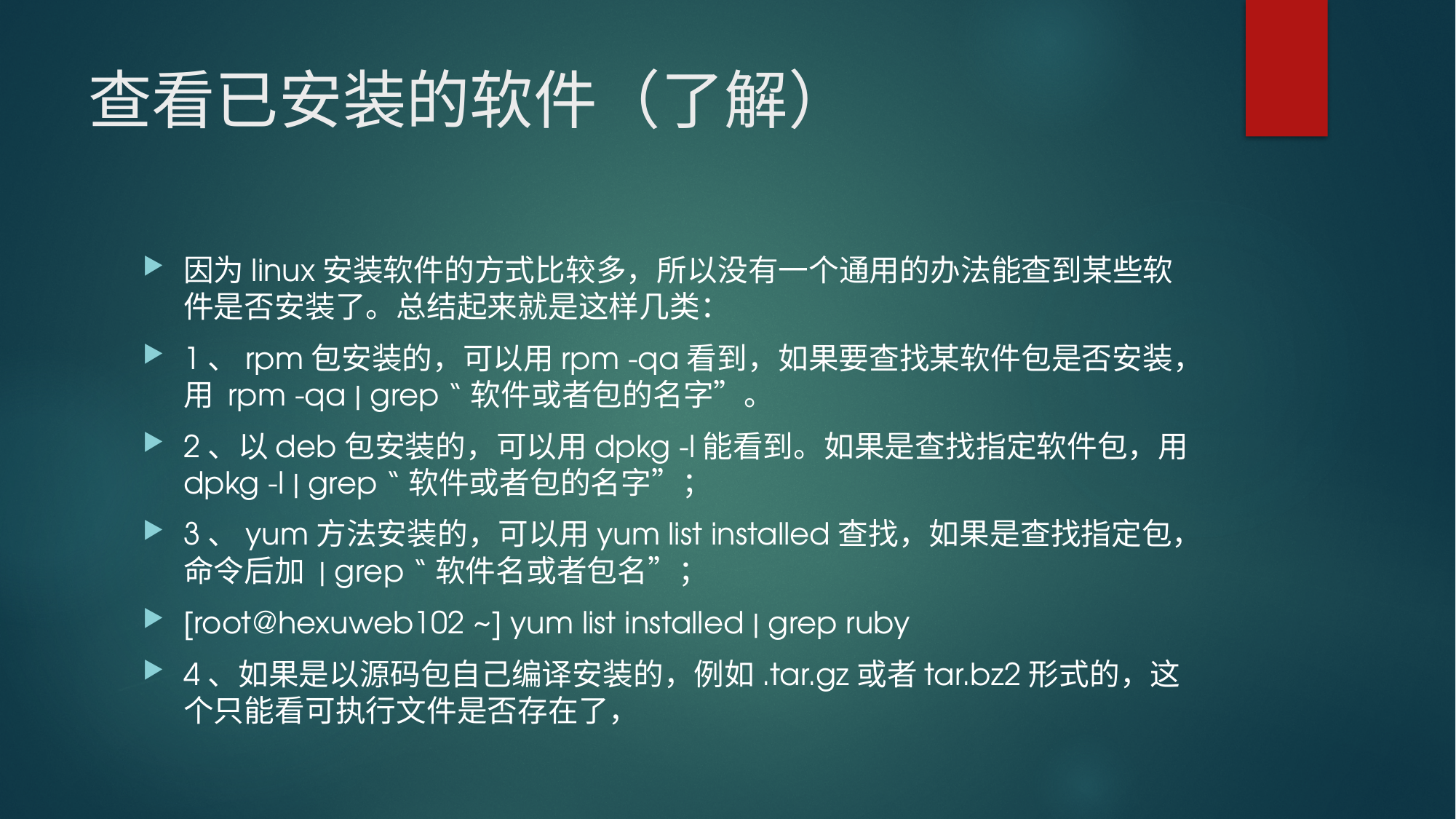

# 查看已安装的软件（了解）
因为linux安装软件的方式比较多，所以没有一个通用的办法能查到某些软件是否安装了。总结起来就是这样几类：
1、rpm包安装的，可以用rpm -qa看到，如果要查找某软件包是否安装，用 rpm -qa | grep “软件或者包的名字”。
2、以deb包安装的，可以用dpkg -l能看到。如果是查找指定软件包，用dpkg -l | grep “软件或者包的名字”；
3、yum方法安装的，可以用yum list installed查找，如果是查找指定包，命令后加 | grep “软件名或者包名”；
[root@hexuweb102 ~] yum list installed | grep ruby
4、如果是以源码包自己编译安装的，例如.tar.gz或者tar.bz2形式的，这个只能看可执行文件是否存在了，